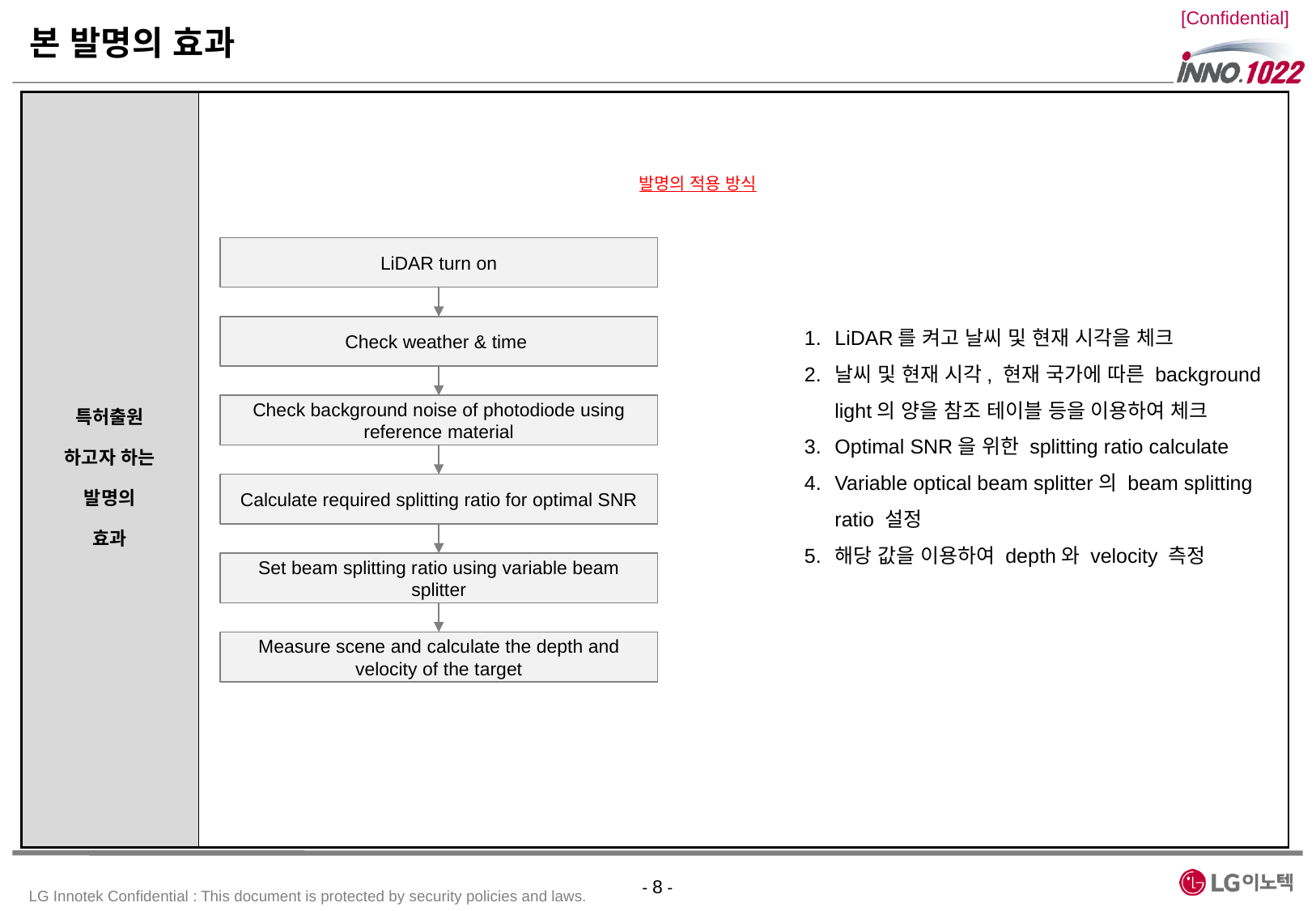

본 발명의 효과

| 특허출원 하고자 하는 발명의 효과 |  |
| --- | --- |
발명의 적용 방식

LiDAR turn on
LiDAR를 켜고 날씨 및 현재 시각을 체크
날씨 및 현재 시각, 현재 국가에 따른 background light의 양을 참조 테이블 등을 이용하여 체크
Optimal SNR을 위한 splitting ratio calculate
Variable optical beam splitter의 beam splitting ratio 설정
해당 값을 이용하여 depth와 velocity 측정
Check weather & time
Check background noise of photodiode using reference material
Calculate required splitting ratio for optimal SNR
Set beam splitting ratio using variable beam splitter
Measure scene and calculate the depth and velocity of the target
- 8 -